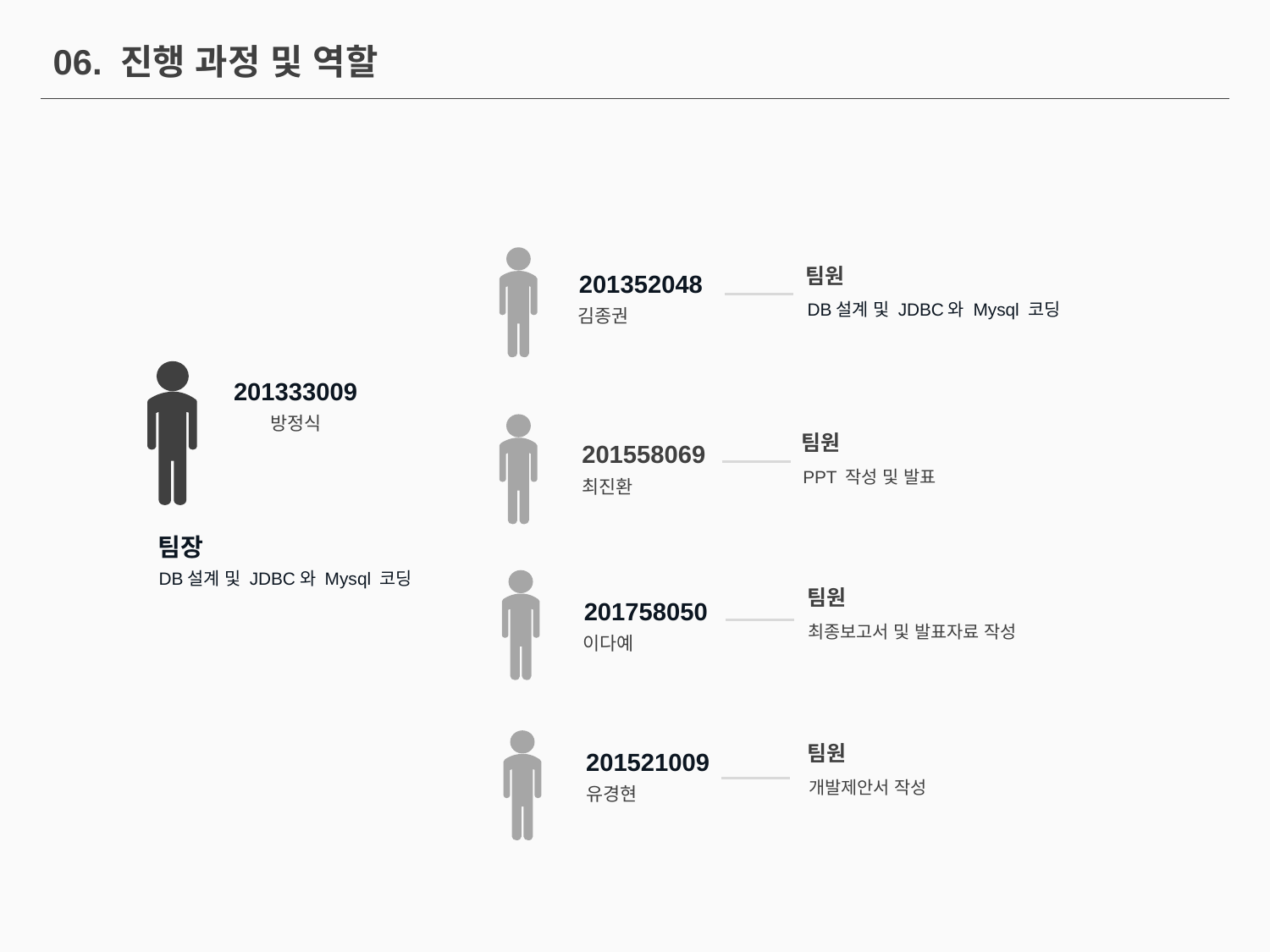

06. 진행 과정 및 역할

팀원
DB설계 및 JDBC와 Mysql 코딩
201352048

김종권

201333009
방정식

팀원
PPT 작성 및 발표
201558069
최진환
팀장

DB설계 및 JDBC와 Mysql 코딩

팀원
최종보고서 및 발표자료 작성
201758050

이다예

팀원
개발제안서 작성
201521009

유경현